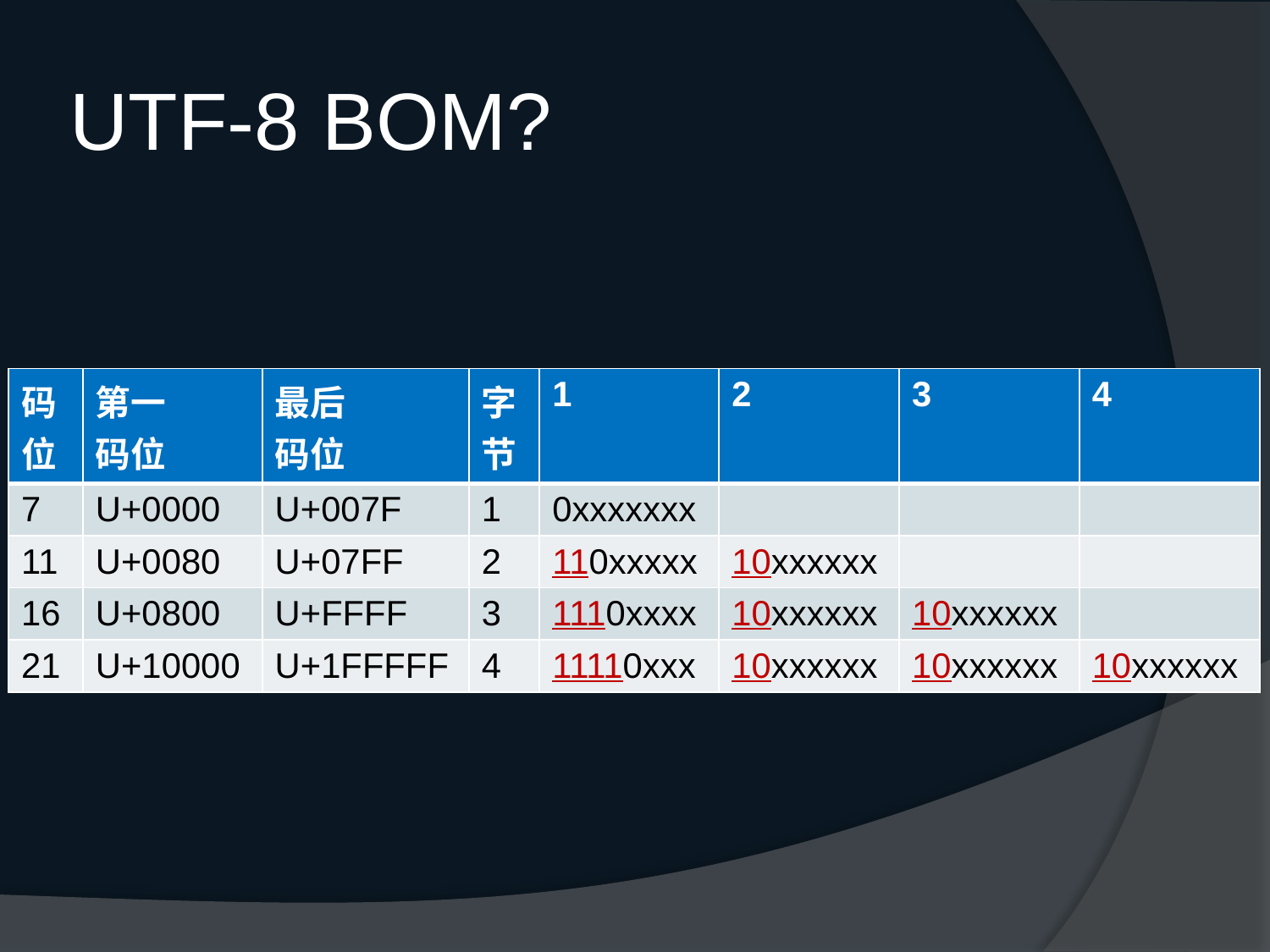

# UTF-8 BOM?
| 码 位 | 第一 码位 | 最后 码位 | 字 节 | 1 | 2 | 3 | 4 |
| --- | --- | --- | --- | --- | --- | --- | --- |
| 7 | U+0000 | U+007F | 1 | 0xxxxxxx |  |  |  |
| 11 | U+0080 | U+07FF | 2 | 110xxxxx | 10xxxxxx |  |  |
| 16 | U+0800 | U+FFFF | 3 | 1110xxxx | 10xxxxxx | 10xxxxxx |  |
| 21 | U+10000 | U+1FFFFF | 4 | 11110xxx | 10xxxxxx | 10xxxxxx | 10xxxxxx |